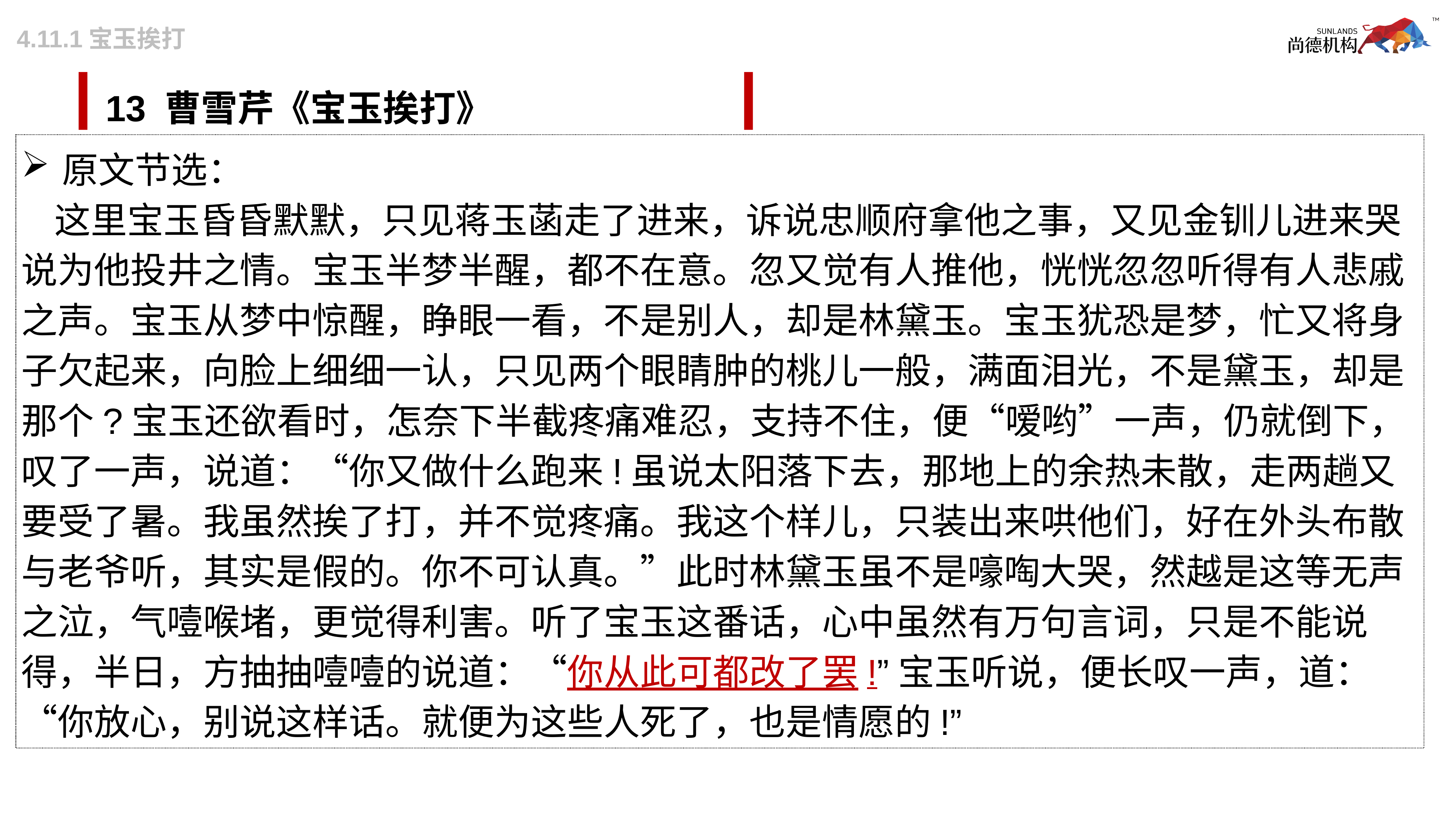

4.11.1宝玉挨打
# 13 曹雪芹《宝玉挨打》
原文节选：
   这里宝玉昏昏默默，只见蒋玉菡走了进来，诉说忠顺府拿他之事，又见金钏儿进来哭说为他投井之情。宝玉半梦半醒，都不在意。忽又觉有人推他，恍恍忽忽听得有人悲戚之声。宝玉从梦中惊醒，睁眼一看，不是别人，却是林黛玉。宝玉犹恐是梦，忙又将身子欠起来，向脸上细细一认，只见两个眼睛肿的桃儿一般，满面泪光，不是黛玉，却是那个?宝玉还欲看时，怎奈下半截疼痛难忍，支持不住，便“嗳哟”一声，仍就倒下，叹了一声，说道：“你又做什么跑来!虽说太阳落下去，那地上的余热未散，走两趟又要受了暑。我虽然挨了打，并不觉疼痛。我这个样儿，只装出来哄他们，好在外头布散与老爷听，其实是假的。你不可认真。”此时林黛玉虽不是嚎啕大哭，然越是这等无声之泣，气噎喉堵，更觉得利害。听了宝玉这番话，心中虽然有万句言词，只是不能说得，半日，方抽抽噎噎的说道：“你从此可都改了罢!”宝玉听说，便长叹一声，道：“你放心，别说这样话。就便为这些人死了，也是情愿的!”